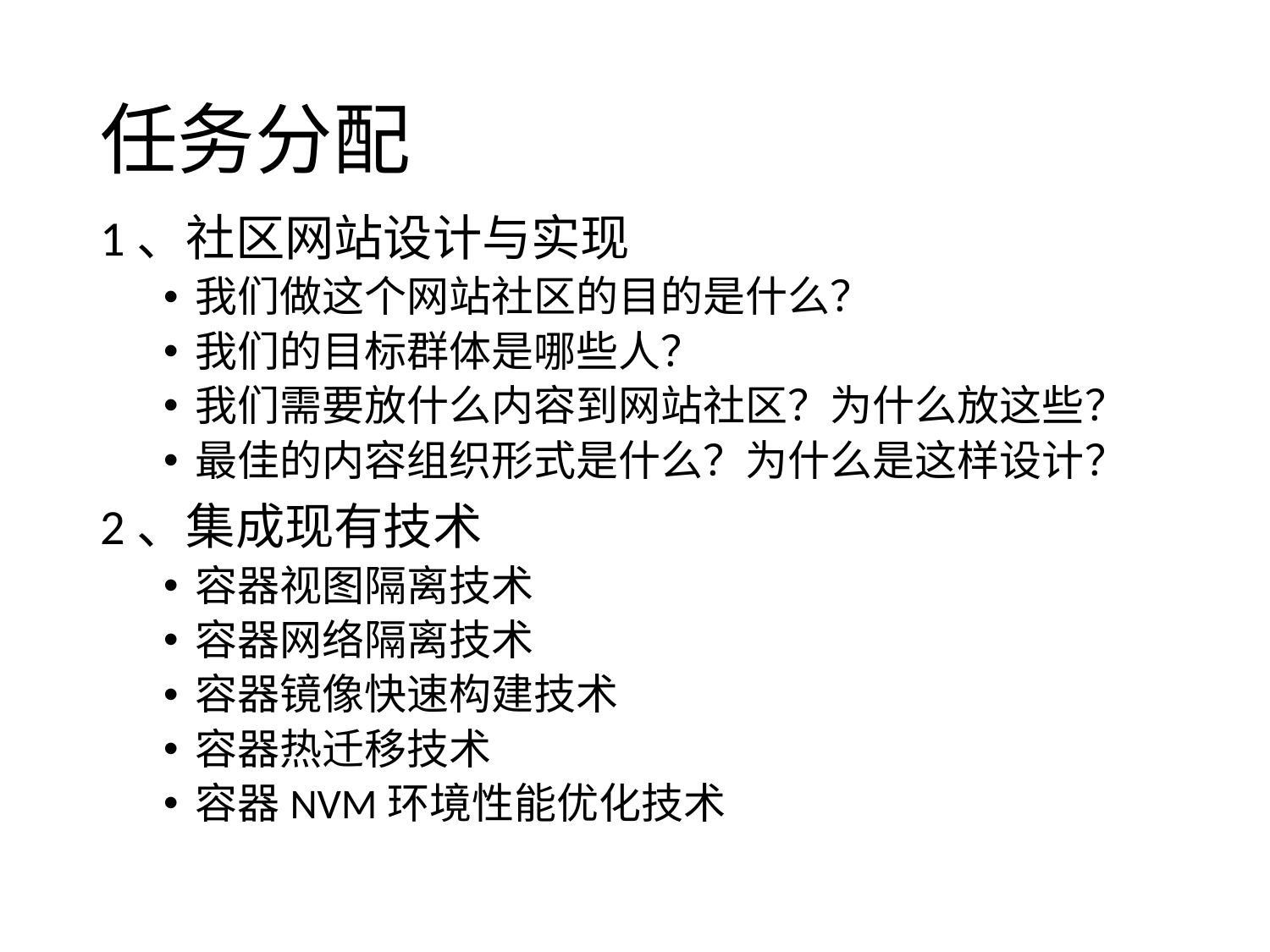

# 任务分配
1、社区网站设计与实现
我们做这个网站社区的目的是什么？
我们的目标群体是哪些人？
我们需要放什么内容到网站社区？为什么放这些？
最佳的内容组织形式是什么？为什么是这样设计？
2、集成现有技术
容器视图隔离技术
容器网络隔离技术
容器镜像快速构建技术
容器热迁移技术
容器NVM环境性能优化技术